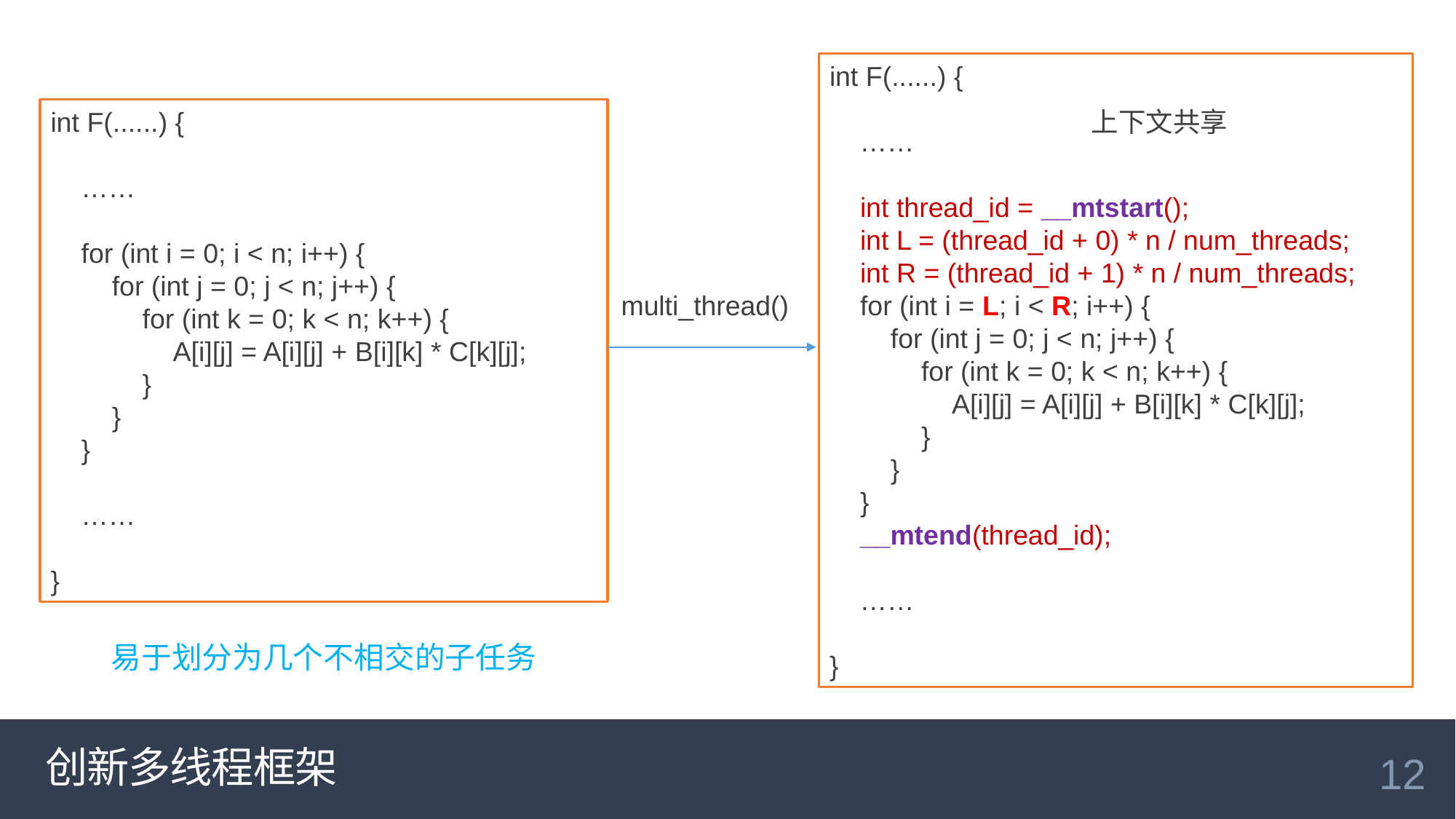

int F(......) {

    ……

    int thread_id = __mtstart();
    int L = (thread_id + 0) * n / num_threads;
    int R = (thread_id + 1) * n / num_threads;
    for (int i = L; i < R; i++) {
        for (int j = 0; j < n; j++) {
            for (int k = 0; k < n; k++) {
                A[i][j] = A[i][j] + B[i][k] * C[k][j];
            }
        }
    }
    __mtend(thread_id);

    ……

}
int F(......) {

    ……

    for (int i = 0; i < n; i++) {
        for (int j = 0; j < n; j++) {
            for (int k = 0; k < n; k++) {
                A[i][j] = A[i][j] + B[i][k] * C[k][j];
            }
        }
    }

    ……

}
上下文共享
multi_thread()
易于划分为几个不相交的子任务
# 创新多线程框架
12